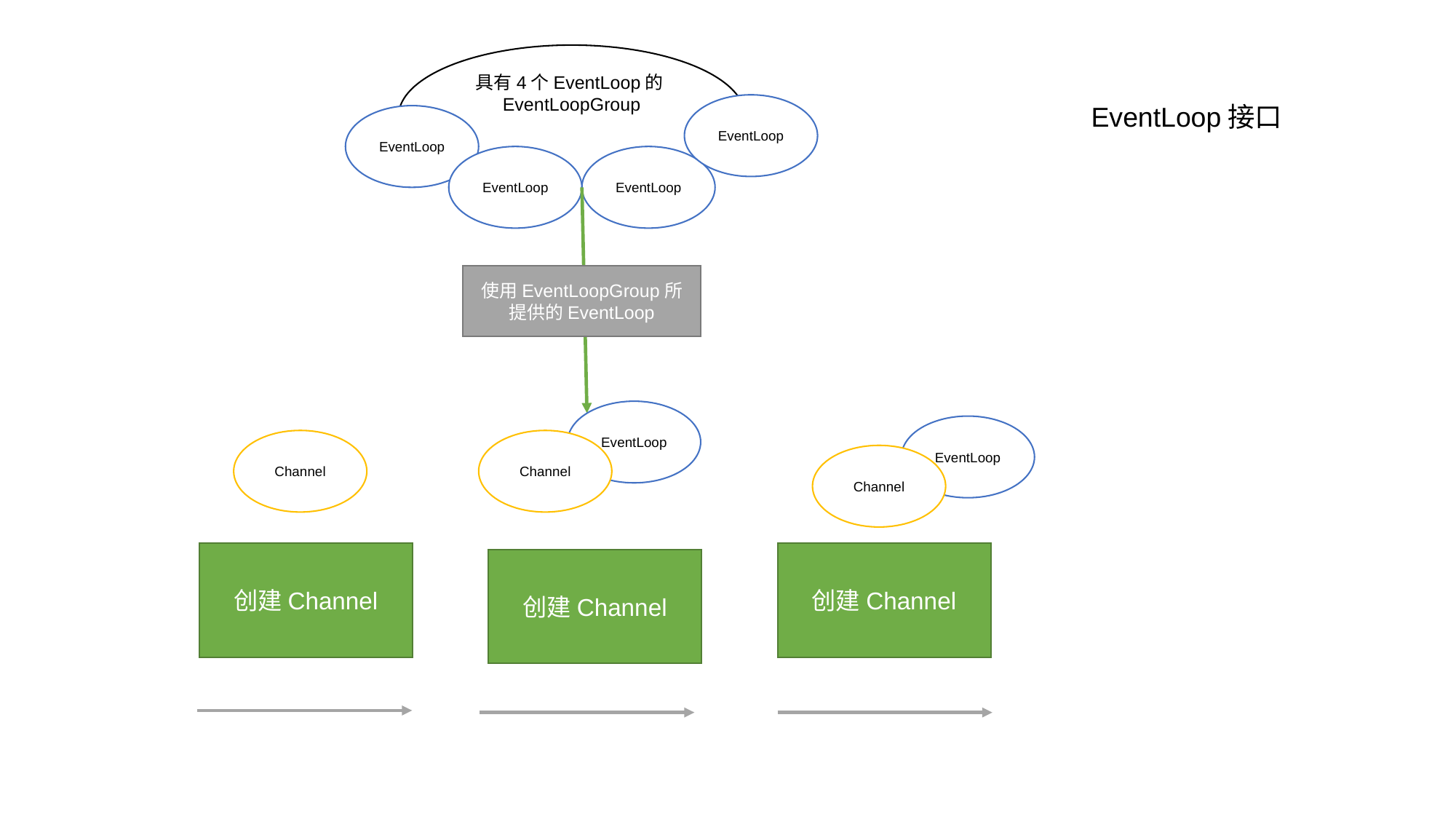

具有4个EventLoop的EventLoopGroup
EventLoop
EventLoop接口
EventLoop
EventLoop
EventLoop
使用EventLoopGroup所提供的EventLoop
EventLoop
EventLoop
Channel
Channel
Channel
创建Channel
创建Channel
创建Channel